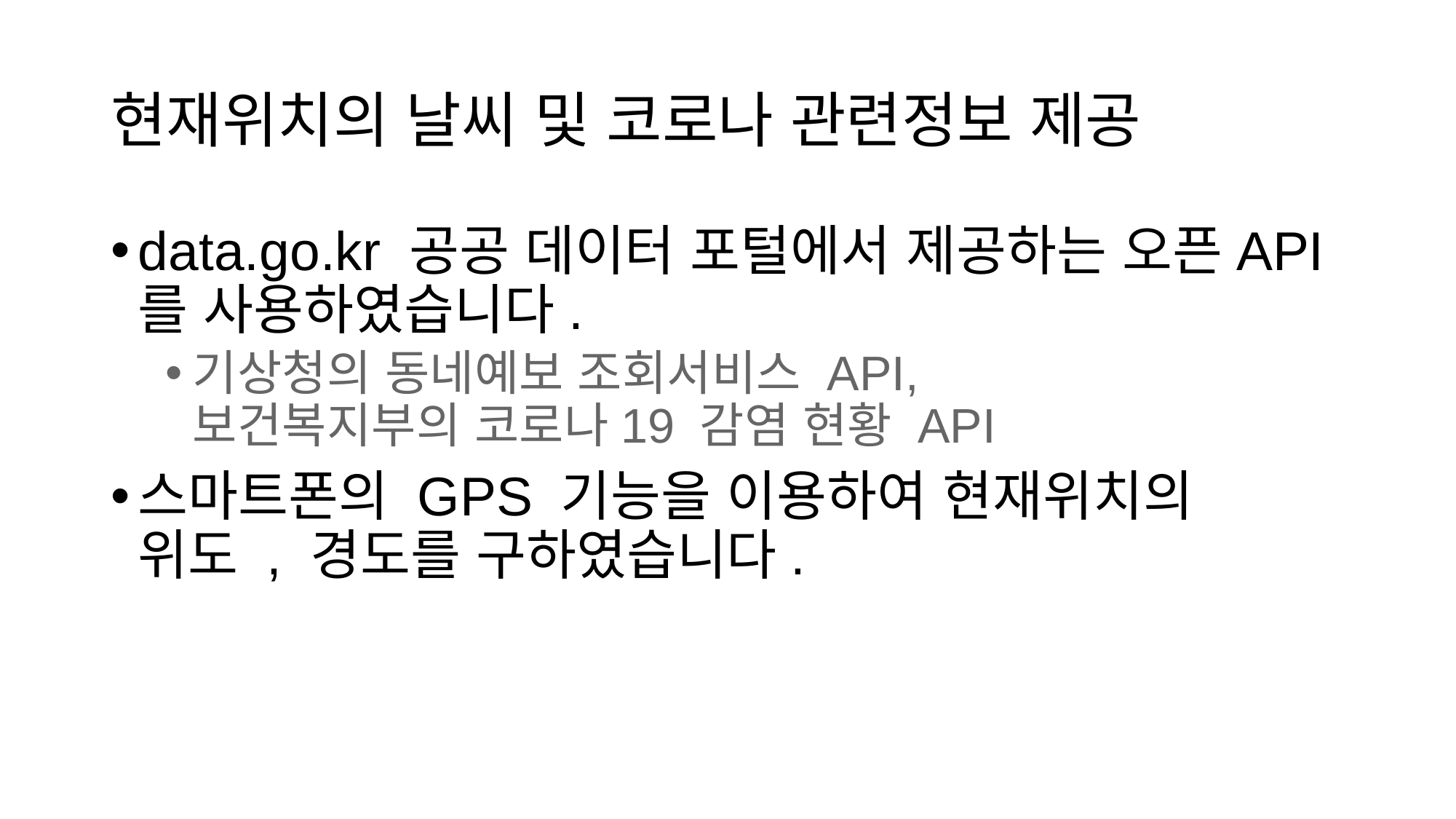

# 현재위치의 날씨 및 코로나 관련정보 제공
data.go.kr 공공 데이터 포털에서 제공하는 오픈API 를 사용하였습니다.
기상청의 동네예보 조회서비스 API, 			      보건복지부의 코로나19 감염 현황 API
스마트폰의 GPS 기능을 이용하여 현재위치의    위도 , 경도를 구하였습니다.